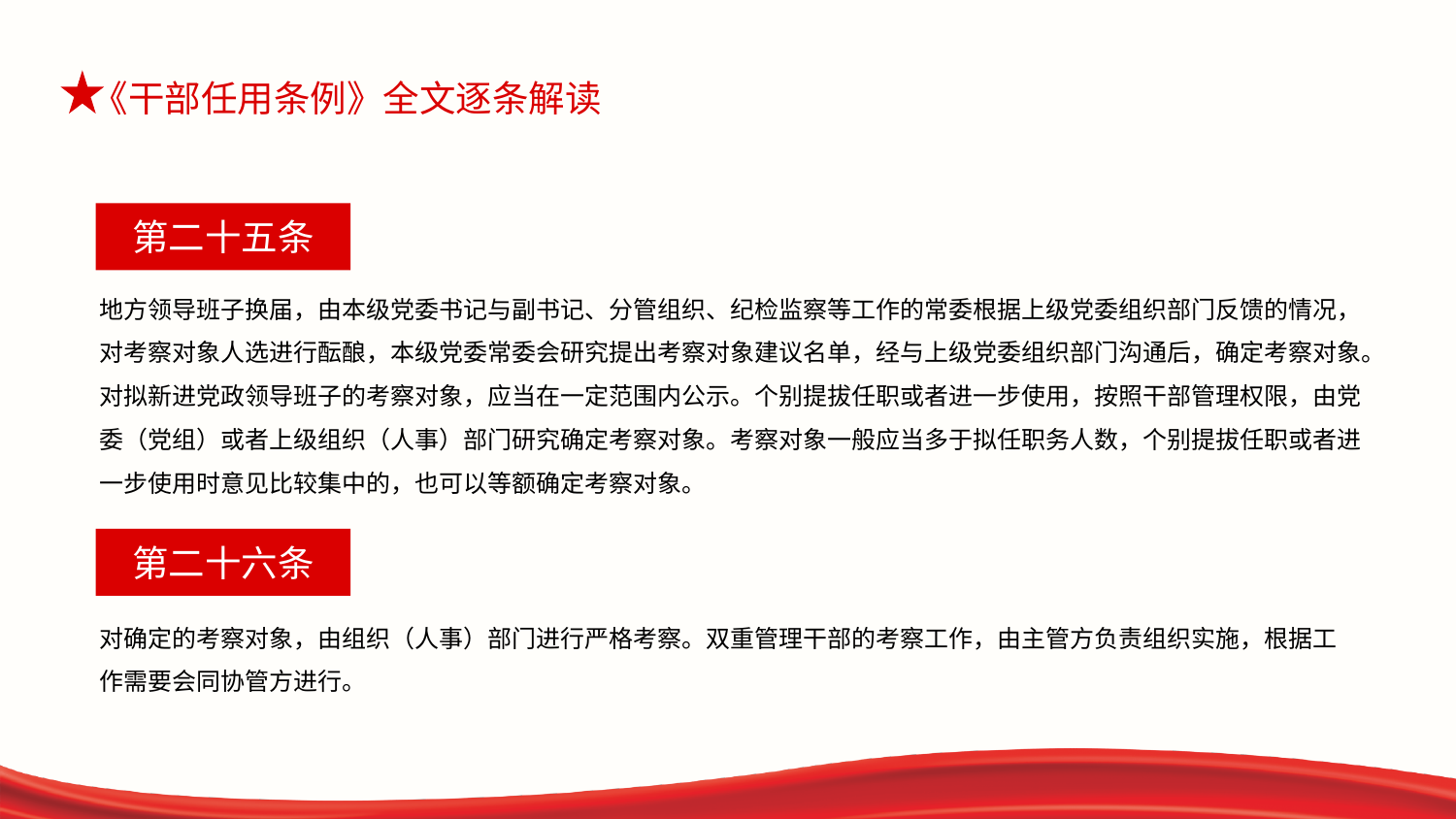

第二十五条
地方领导班子换届，由本级党委书记与副书记、分管组织、纪检监察等工作的常委根据上级党委组织部门反馈的情况，对考察对象人选进行酝酿，本级党委常委会研究提出考察对象建议名单，经与上级党委组织部门沟通后，确定考察对象。对拟新进党政领导班子的考察对象，应当在一定范围内公示。个别提拔任职或者进一步使用，按照干部管理权限，由党委（党组）或者上级组织（人事）部门研究确定考察对象。考察对象一般应当多于拟任职务人数，个别提拔任职或者进一步使用时意见比较集中的，也可以等额确定考察对象。
第二十六条
对确定的考察对象，由组织（人事）部门进行严格考察。双重管理干部的考察工作，由主管方负责组织实施，根据工作需要会同协管方进行。